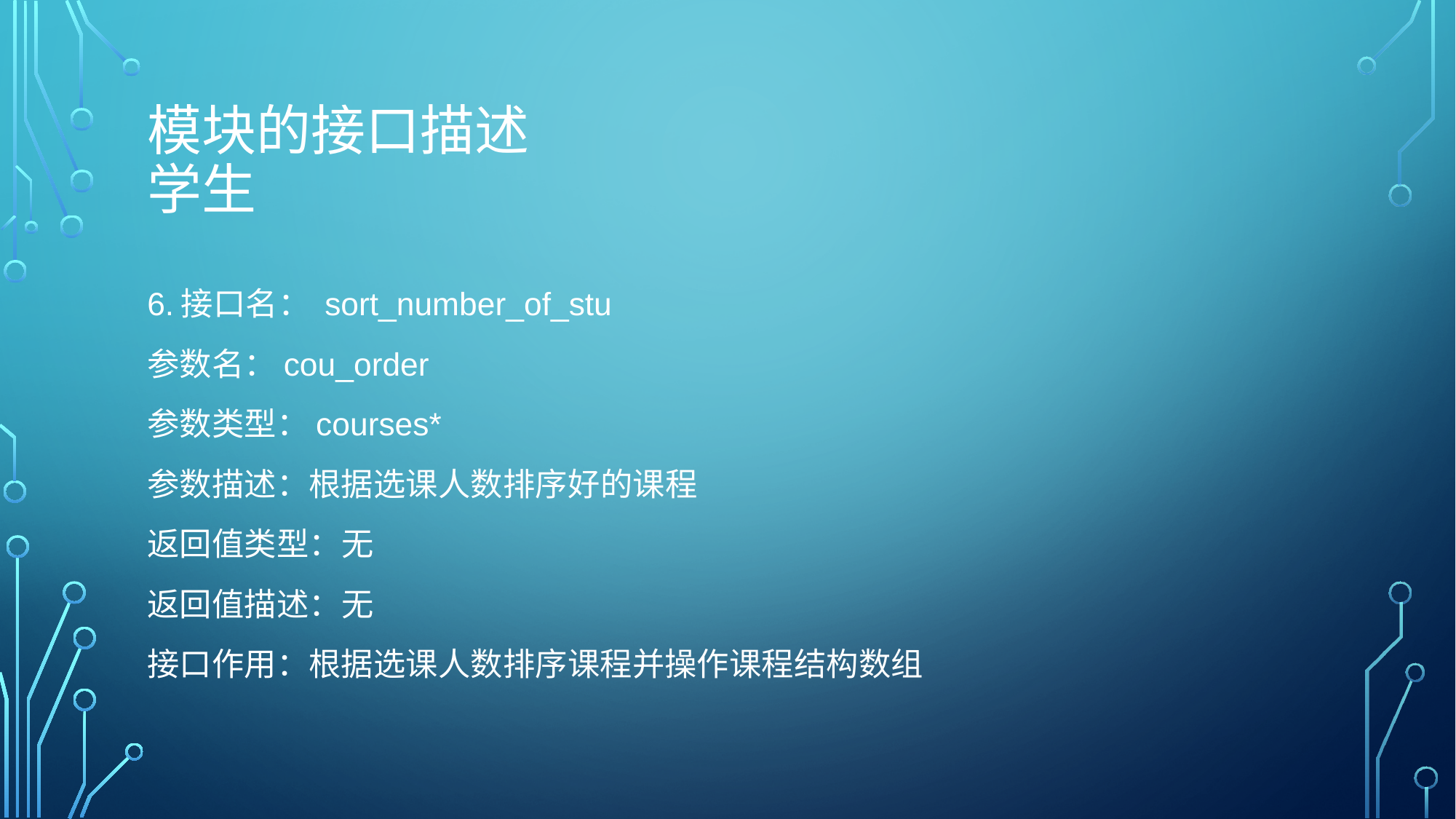

# 模块的接口描述 学生

6.接口名： sort_number_of_stu
参数名：cou_order
参数类型：courses*
参数描述：根据选课人数排序好的课程
返回值类型：无
返回值描述：无
接口作用：根据选课人数排序课程并操作课程结构数组